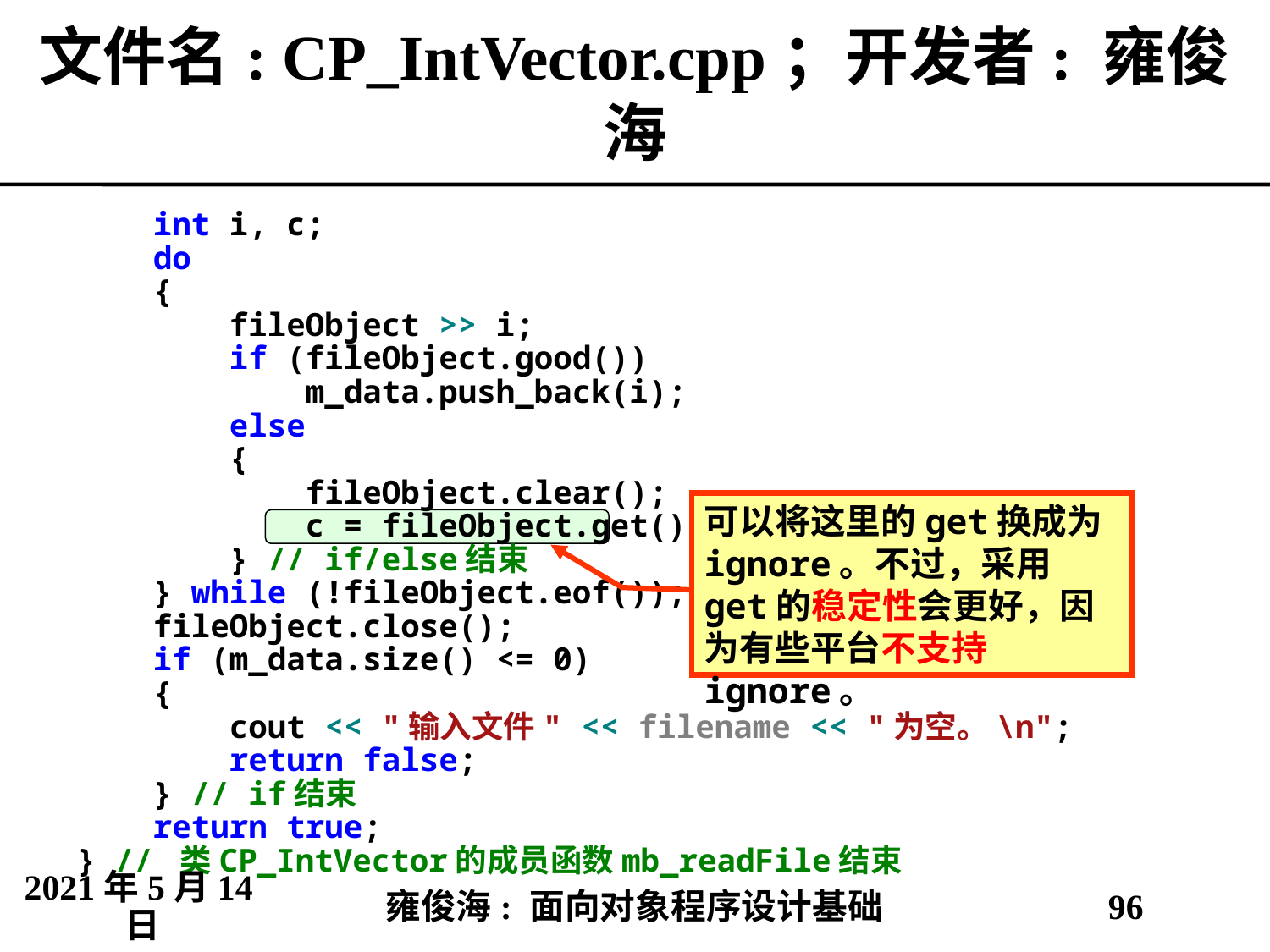

# 文件名: CP_IntVector.cpp；开发者: 雍俊海

    int i, c;
    do
    {
        fileObject >> i;
        if (fileObject.good())
            m_data.push_back(i);
        else
        {
            fileObject.clear();
            c = fileObject.get();
        } // if/else结束
    } while (!fileObject.eof());
    fileObject.close();
    if (m_data.size() <= 0)
    {
        cout << "输入文件" << filename << "为空。\n";
        return false;
    } // if结束
    return true;
} // 类CP_IntVector的成员函数mb_readFile结束
可以将这里的get换成为ignore。不过，采用get的稳定性会更好，因为有些平台不支持ignore。

2021年5月14日
雍俊海: 面向对象程序设计基础
96